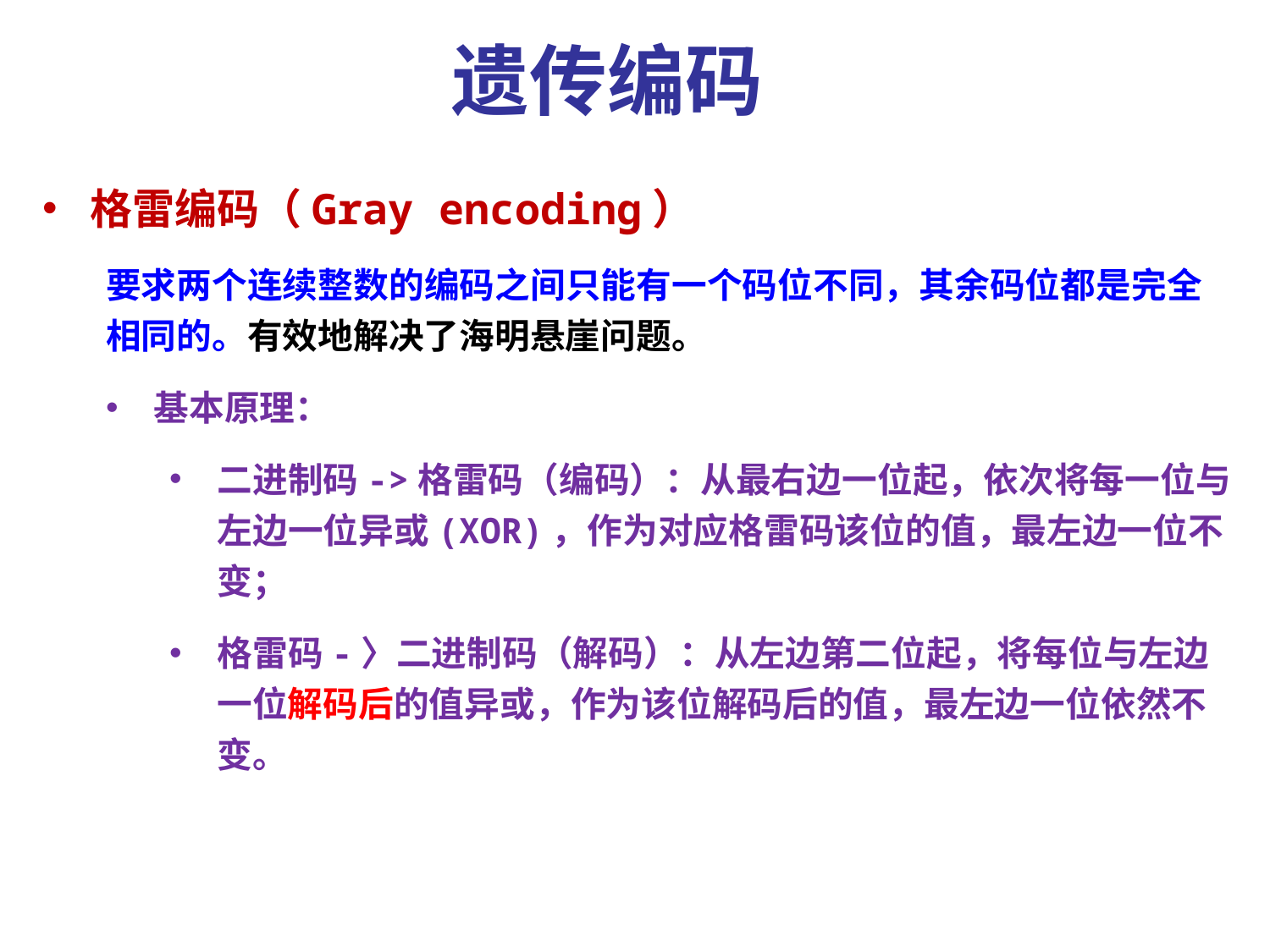

遗传编码
格雷编码（Gray encoding）
要求两个连续整数的编码之间只能有一个码位不同，其余码位都是完全相同的。有效地解决了海明悬崖问题。
基本原理：
二进制码->格雷码（编码）：从最右边一位起，依次将每一位与左边一位异或(XOR)，作为对应格雷码该位的值，最左边一位不变；
格雷码-〉二进制码（解码）：从左边第二位起，将每位与左边一位解码后的值异或，作为该位解码后的值，最左边一位依然不变。